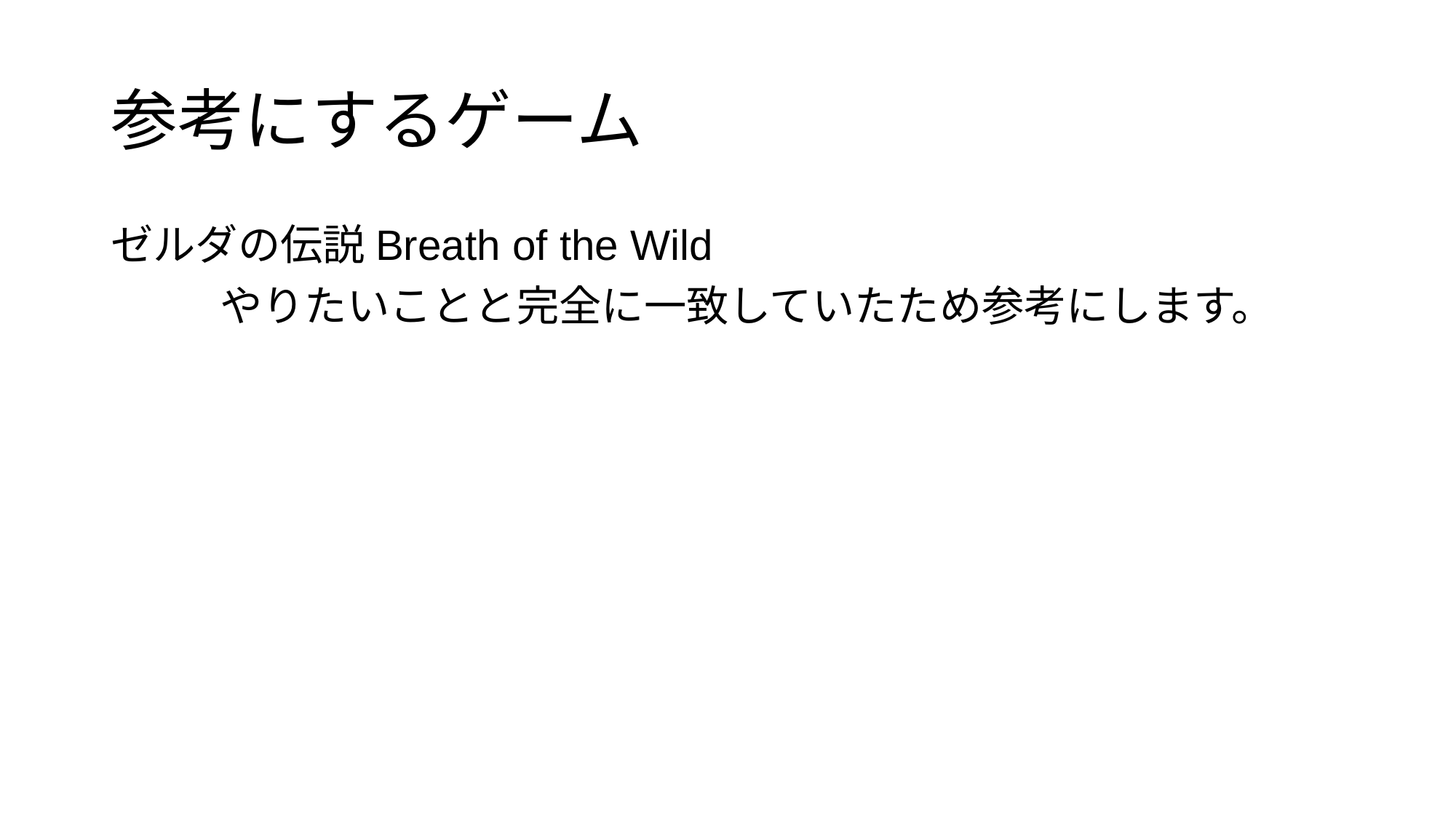

# 参考にするゲーム
ゼルダの伝説Breath of the Wild
	やりたいことと完全に一致していたため参考にします。